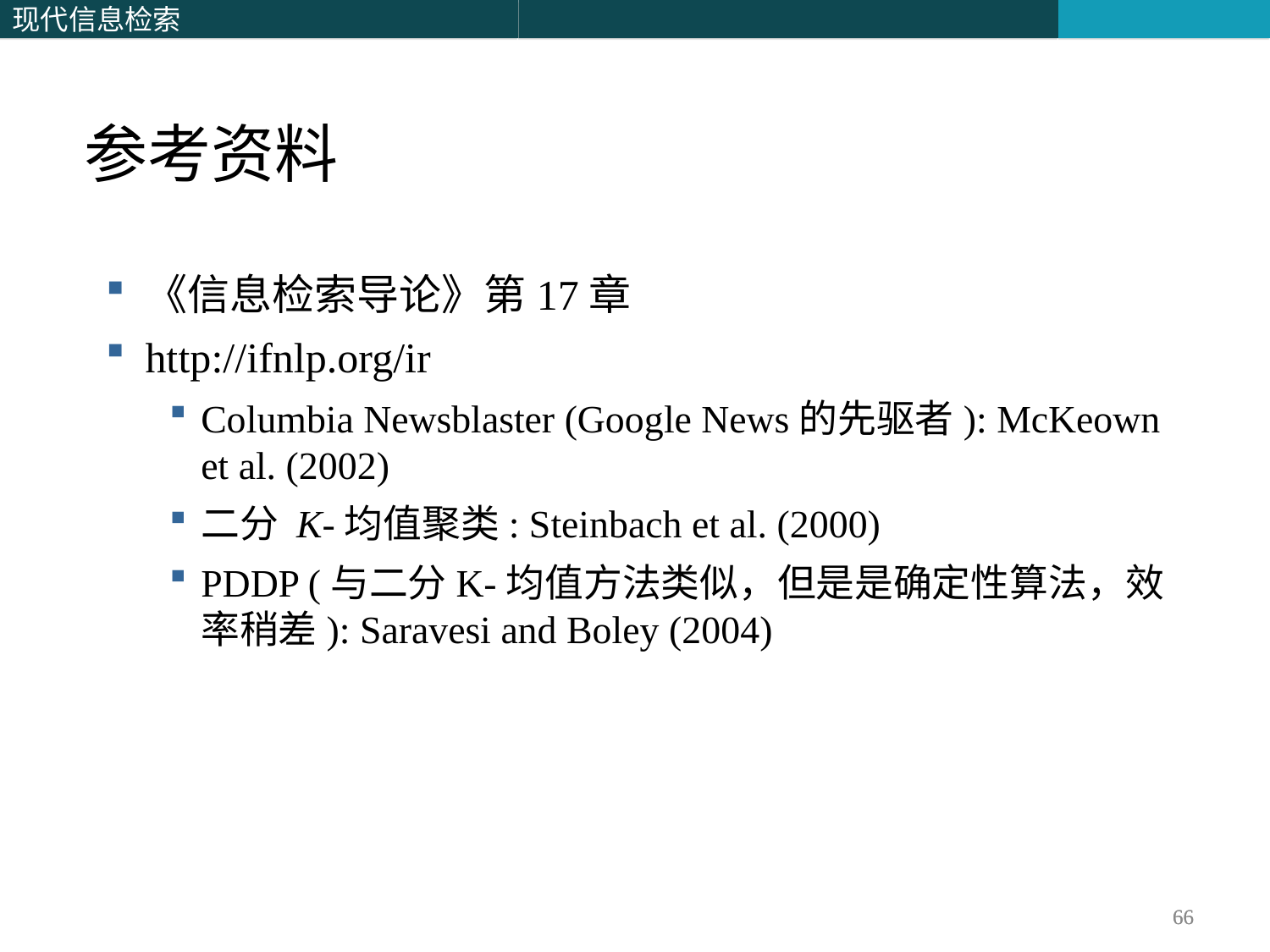

参考资料

《信息检索导论》第17章
http://ifnlp.org/ir
Columbia Newsblaster (Google News的先驱者): McKeown et al. (2002)
二分 K-均值聚类: Steinbach et al. (2000)
PDDP (与二分K-均值方法类似，但是是确定性算法，效率稍差): Saravesi and Boley (2004)

66
66